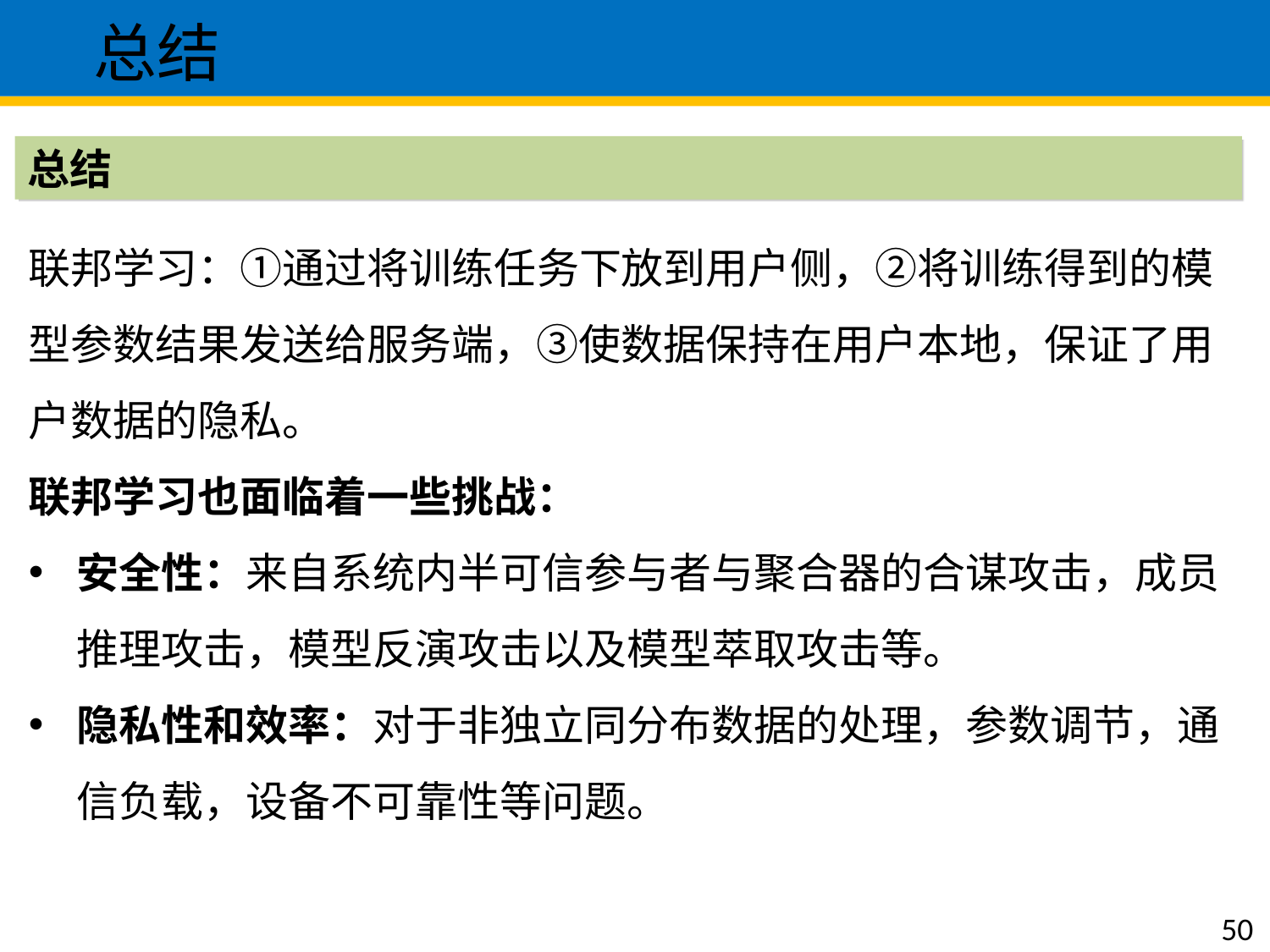

总结
总结
联邦学习：①通过将训练任务下放到用户侧，②将训练得到的模型参数结果发送给服务端，③使数据保持在用户本地，保证了用户数据的隐私。
联邦学习也面临着一些挑战：
安全性：来自系统内半可信参与者与聚合器的合谋攻击，成员推理攻击，模型反演攻击以及模型萃取攻击等。
隐私性和效率：对于非独立同分布数据的处理，参数调节，通信负载，设备不可靠性等问题。
50